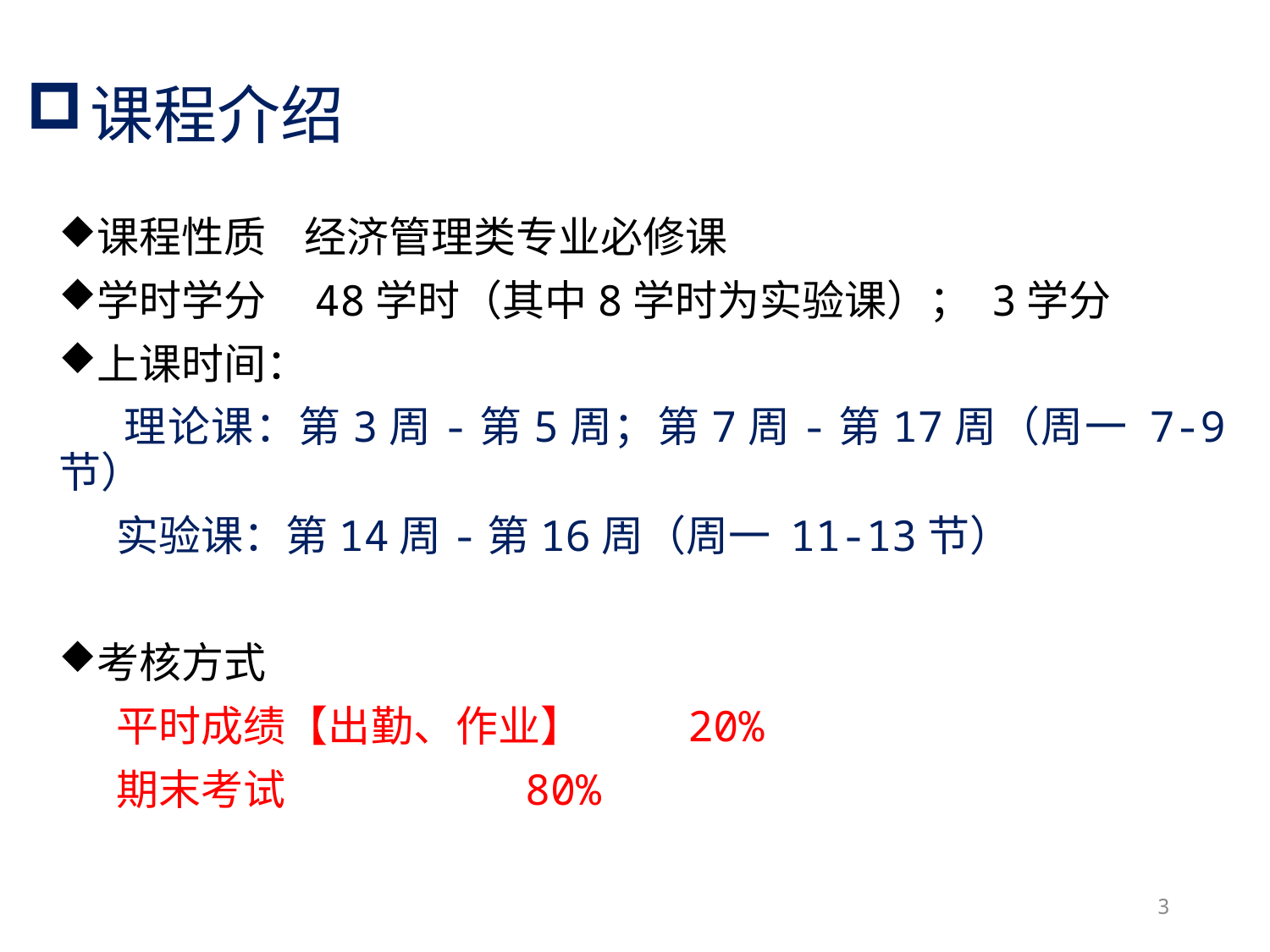

# 课程介绍
课程性质    经济管理类专业必修课
学时学分    48学时（其中8学时为实验课）； 3学分
上课时间：
     理论课：第3周-第5周；第7周-第17周（周一 7-9节）
     实验课：第14周-第16周（周一 11-13节）

考核方式
     平时成绩【出勤、作业】          20%
     期末考试                        80%

3